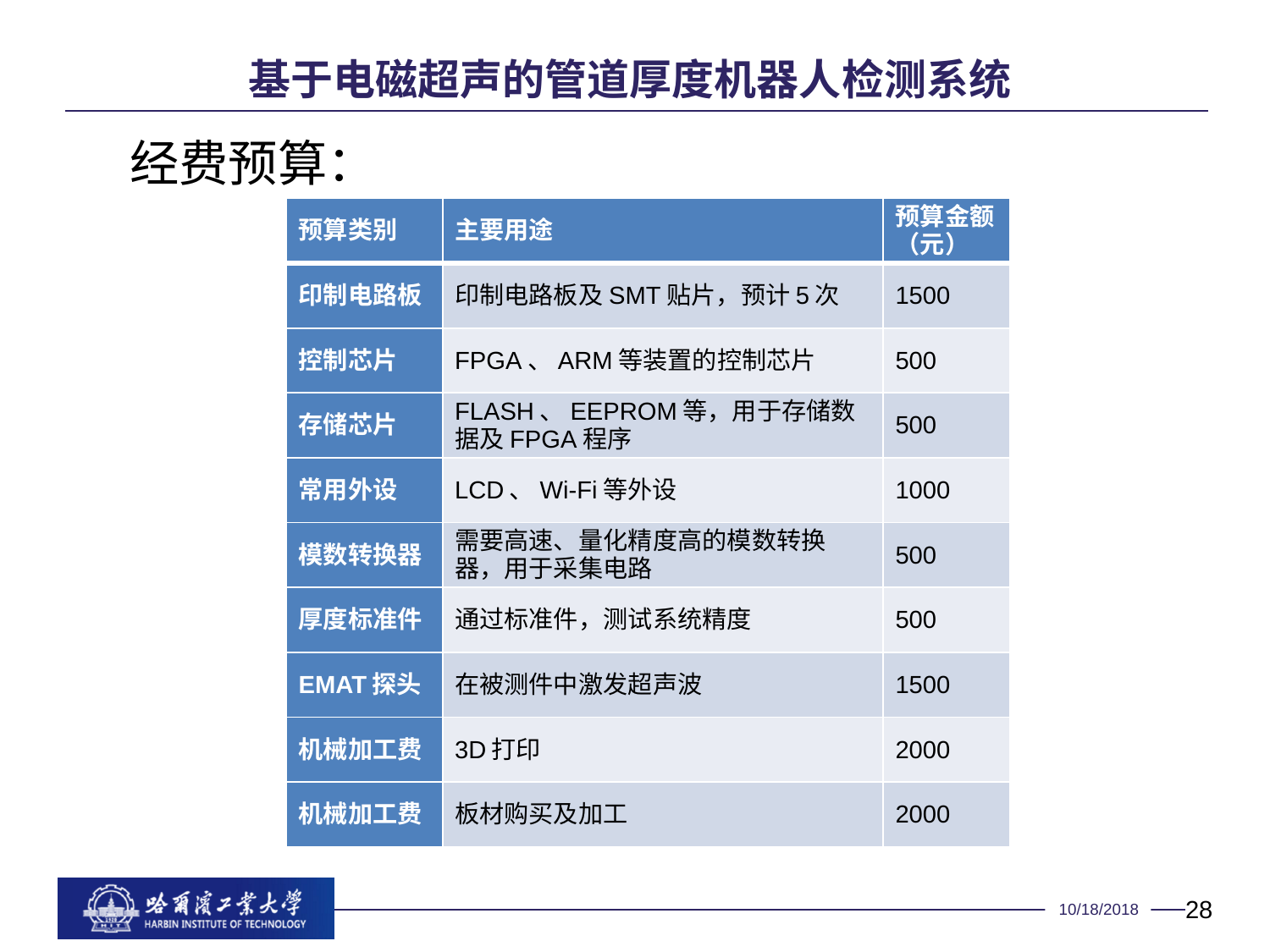

基于电磁超声的管道厚度机器人检测系统
经费预算：
| 预算类别 | 主要用途 | 预算金额（元） |
| --- | --- | --- |
| 印制电路板 | 印制电路板及SMT贴片，预计5次 | 1500 |
| 控制芯片 | FPGA、ARM等装置的控制芯片 | 500 |
| 存储芯片 | FLASH、EEPROM等，用于存储数据及FPGA程序 | 500 |
| 常用外设 | LCD、Wi-Fi等外设 | 1000 |
| 模数转换器 | 需要高速、量化精度高的模数转换器，用于采集电路 | 500 |
| 厚度标准件 | 通过标准件，测试系统精度 | 500 |
| EMAT探头 | 在被测件中激发超声波 | 1500 |
| 机械加工费 | 3D打印 | 2000 |
| 机械加工费 | 板材购买及加工 | 2000 |
28